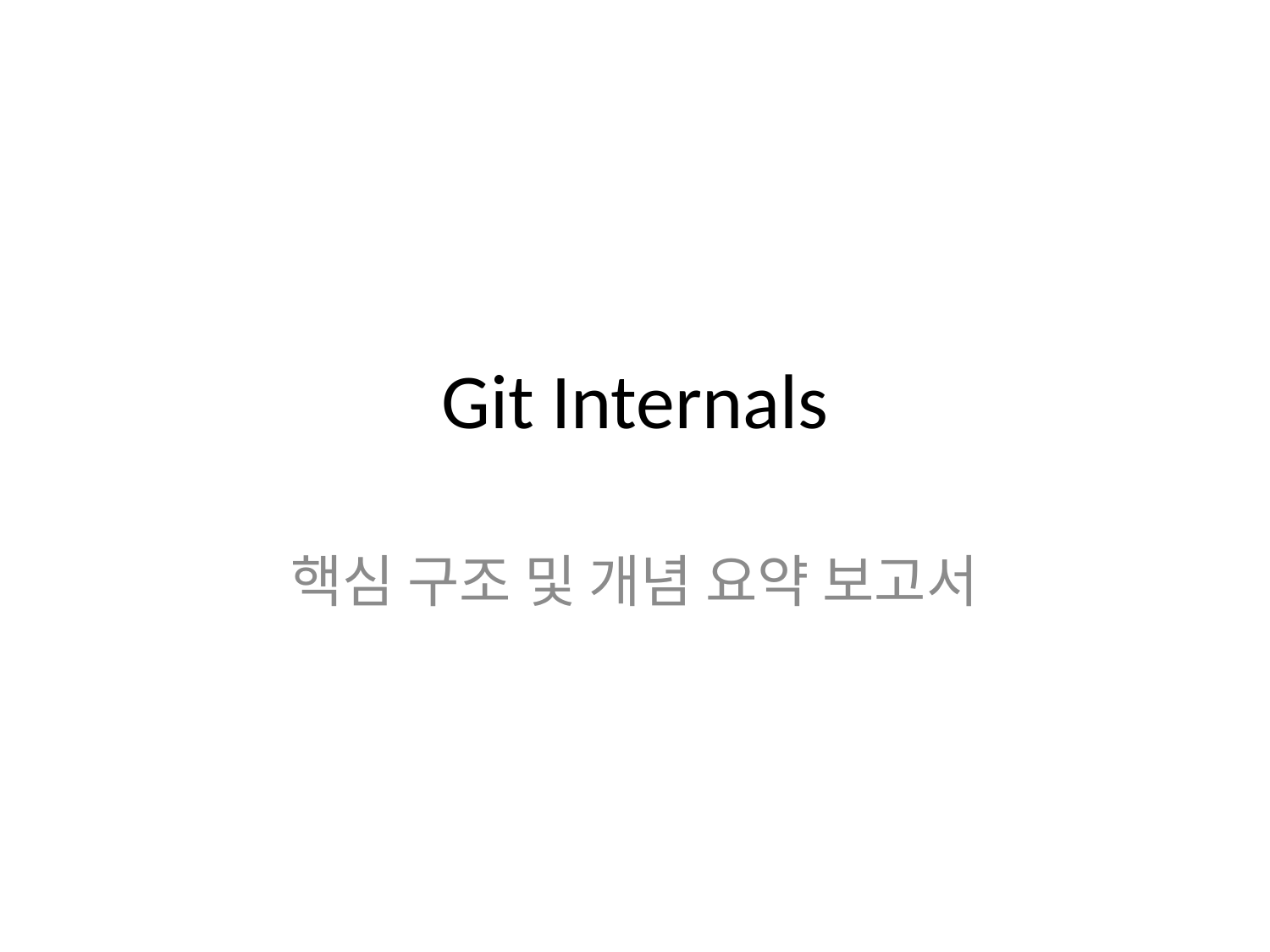

# Git Internals
핵심 구조 및 개념 요약 보고서